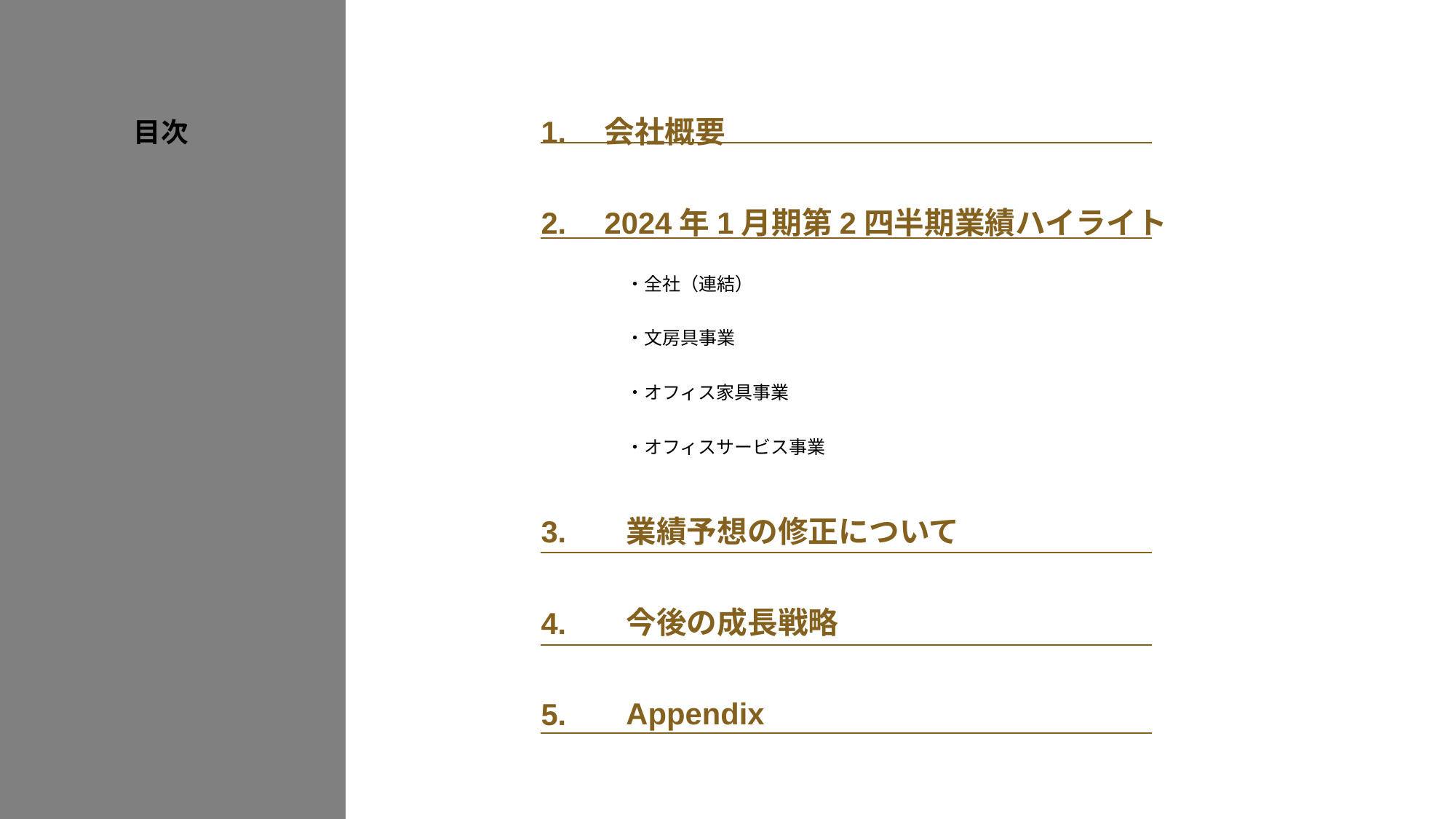

1.
2.

3.
4.
5.
会社概要
2024年1月期第2四半期業績ハイライト
・全社（連結）
・文房具事業
・オフィス家具事業
・オフィスサービス事業
業績予想の修正について
今後の成長戦略
Appendix
目次